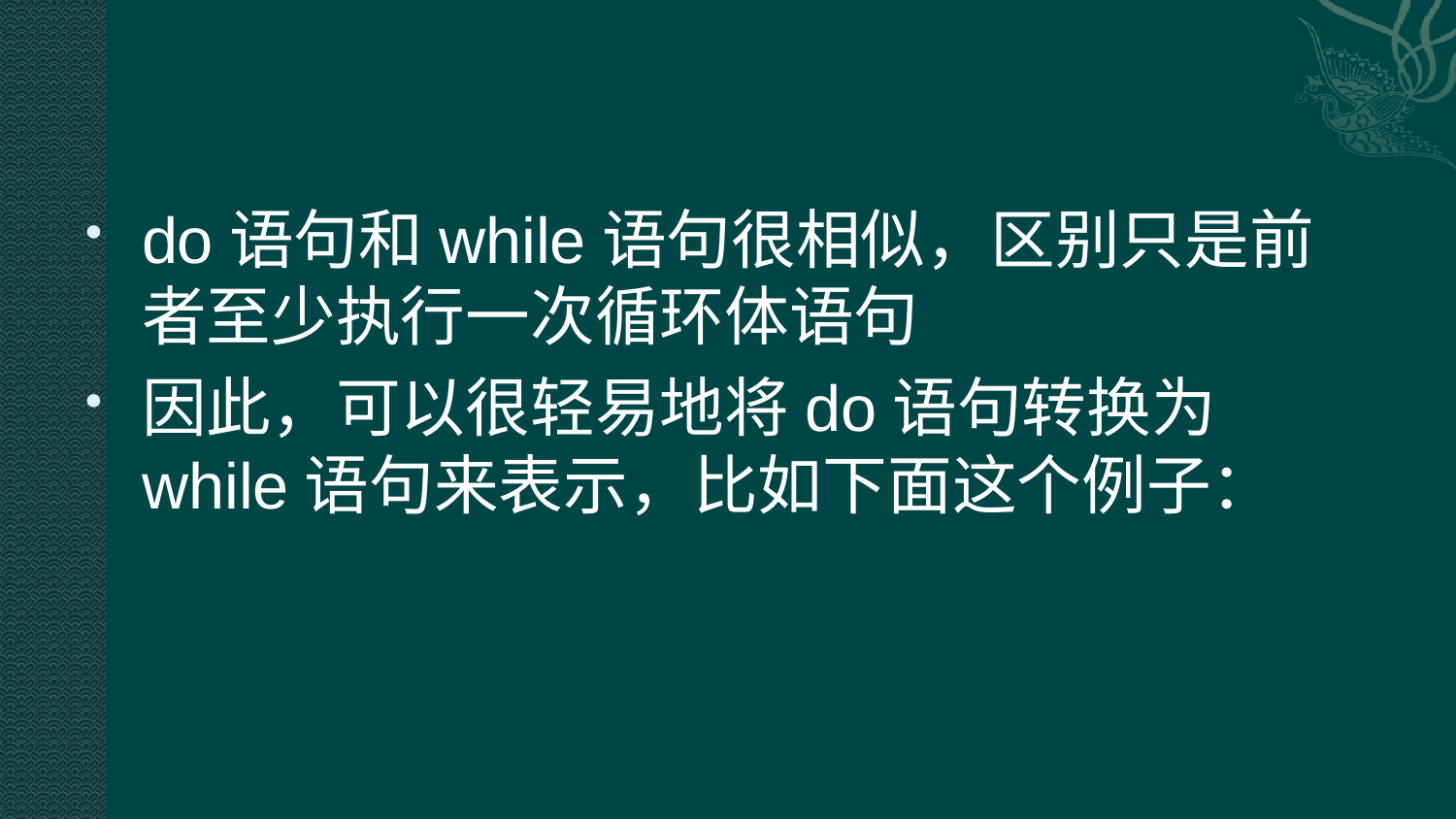

#
do语句和while语句很相似，区别只是前者至少执行一次循环体语句
因此，可以很轻易地将do语句转换为while语句来表示，比如下面这个例子：